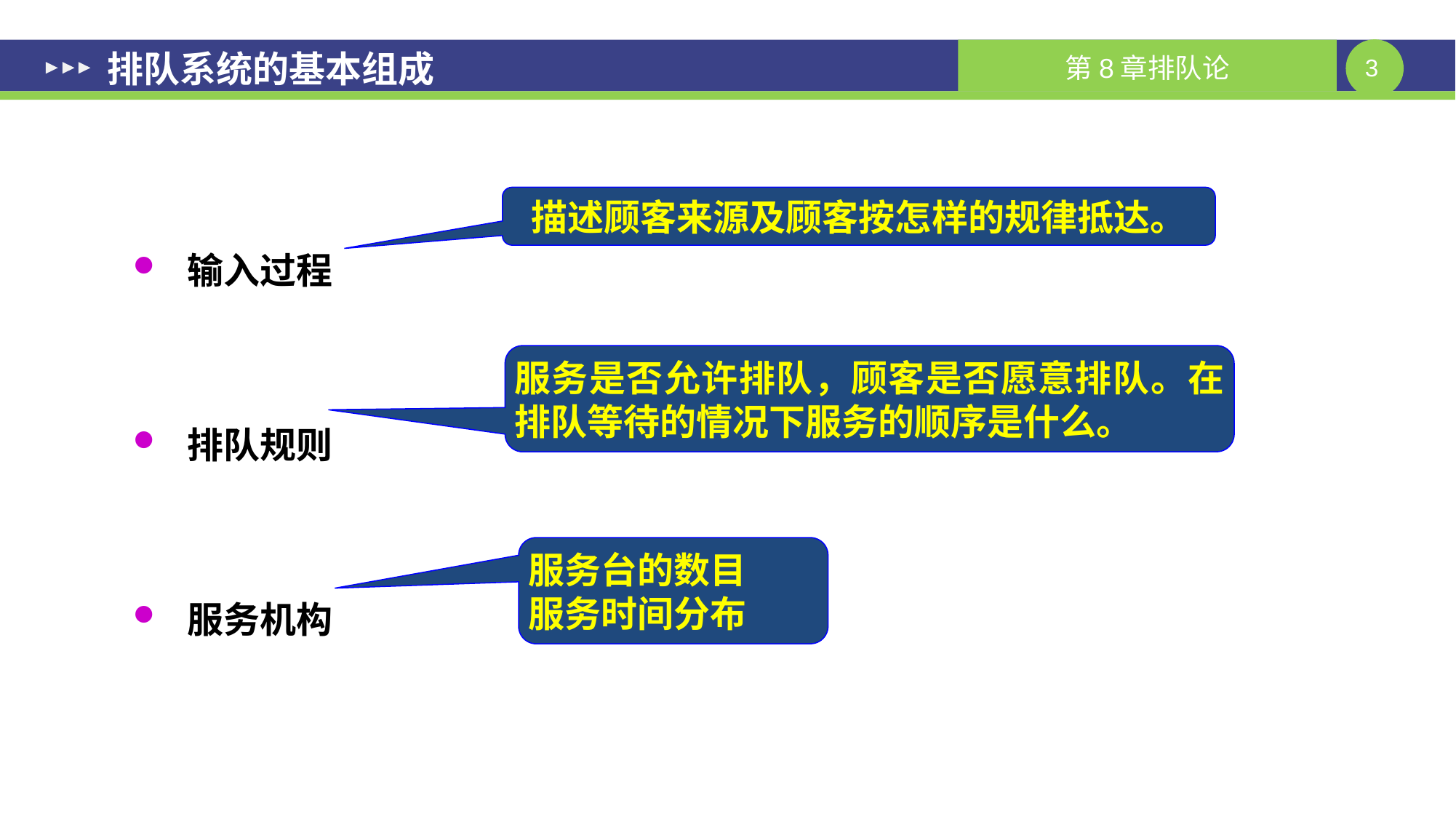

# 排队系统的基本组成
输入过程
排队规则
服务机构
描述顾客来源及顾客按怎样的规律抵达。
服务是否允许排队，顾客是否愿意排队。在排队等待的情况下服务的顺序是什么。
服务台的数目
服务时间分布